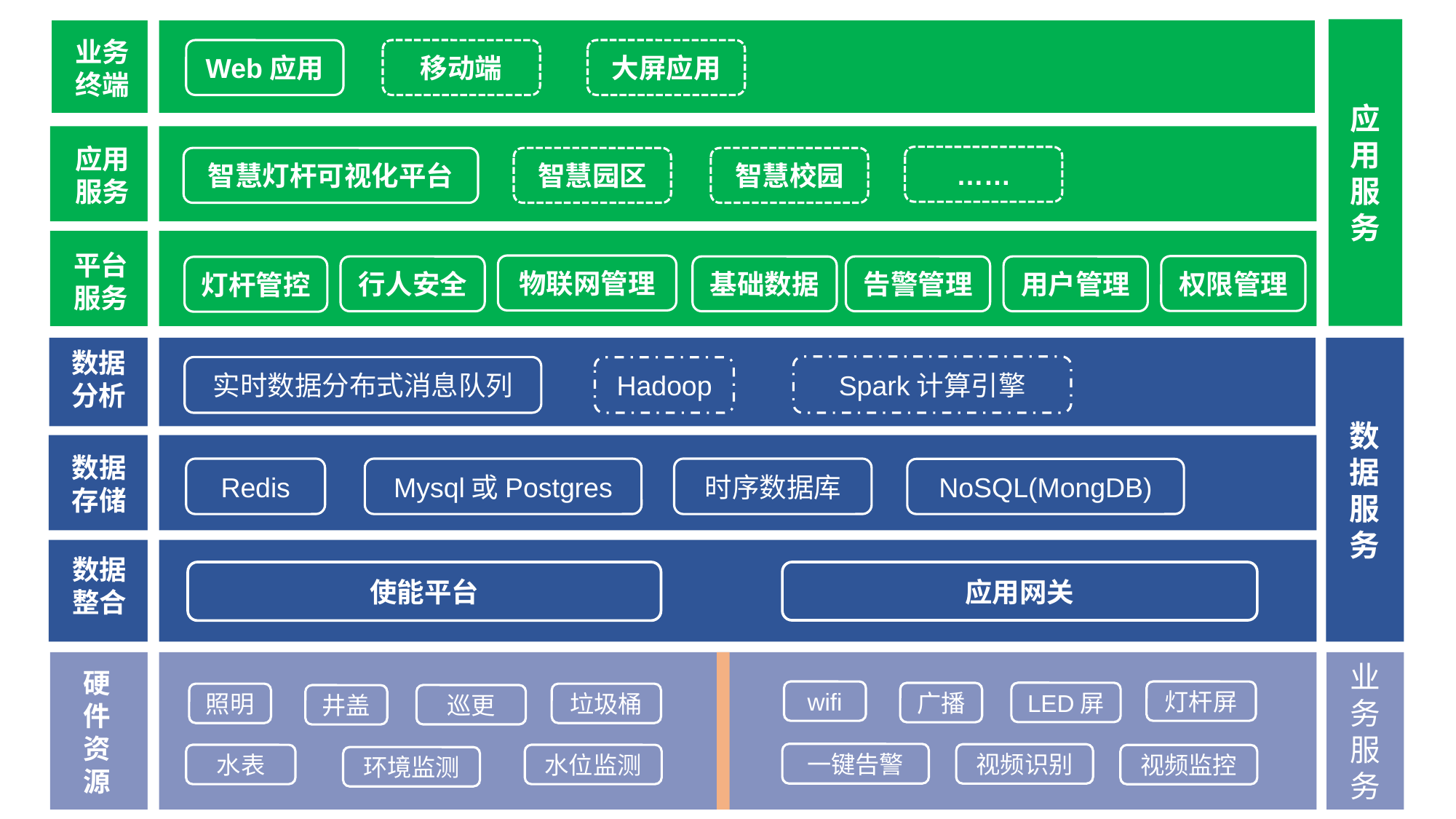

应用服务
业务终端
大屏应用
Web应用
移动端

应用服务
……
智慧灯杆可视化平台
智慧园区
智慧校园

平台
服务
物联网管理
权限管理
行人安全
基础数据
告警管理
用户管理
灯杆管控

数
据
服
务
数据
分析
Spark计算引擎
实时数据分布式消息队列
Hadoop

数据
存储
Redis
Mysql或Postgres
时序数据库
NoSQL(MongDB)

数据
整合
应用网关
使能平台

业务服务
硬件资源
灯杆屏
wifi
LED屏
广播
垃圾桶
照明
巡更
井盖
一键告警
视频识别
水表
水位监测
视频监控
环境监测